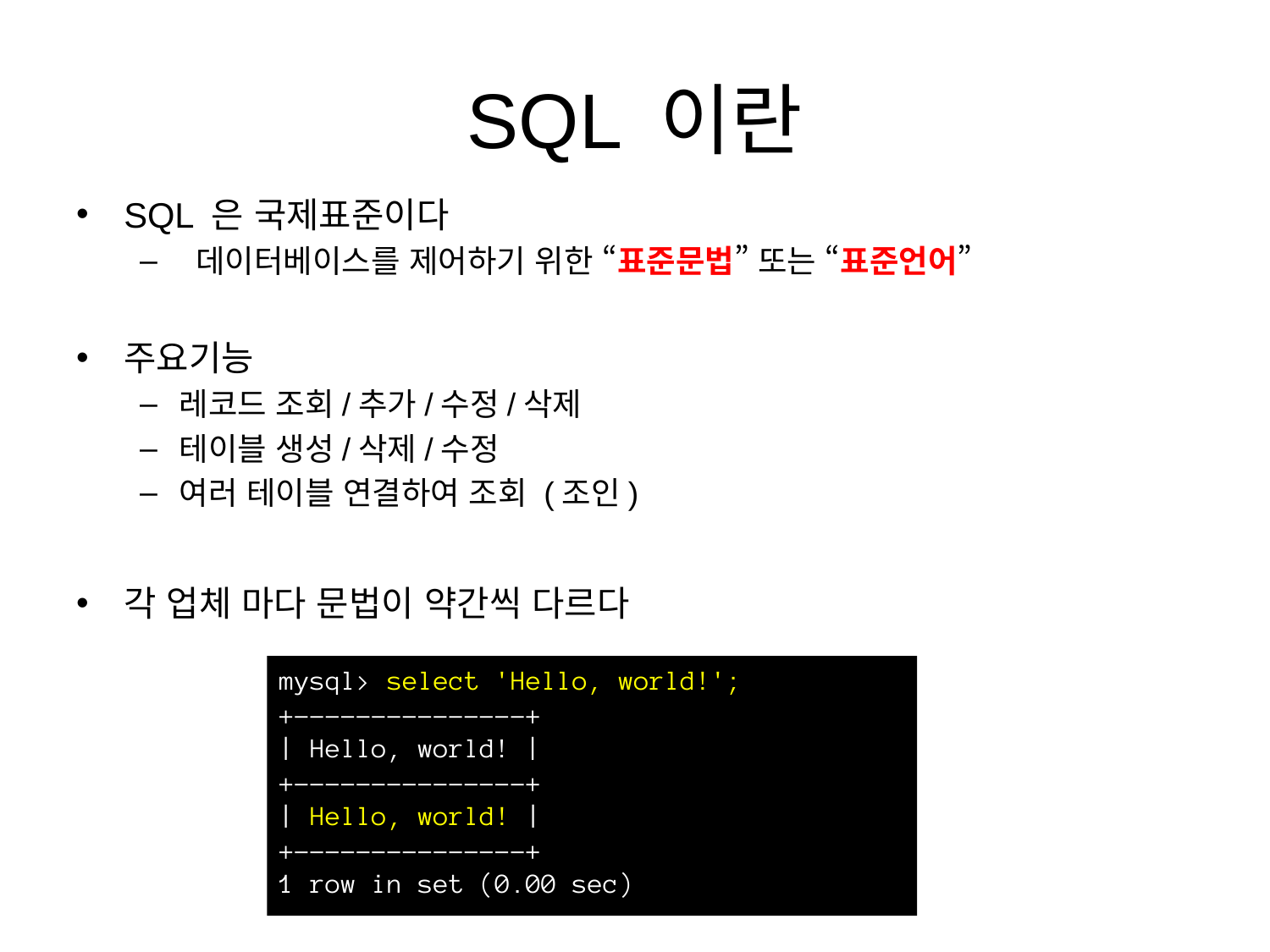

# SQL 이란
SQL 은 국제표준이다
 데이터베이스를 제어하기 위한 “표준문법” 또는 “표준언어”

주요기능
레코드 조회/추가/수정/삭제
테이블 생성/삭제/수정
여러 테이블 연결하여 조회 (조인)

각 업체 마다 문법이 약간씩 다르다
mysql> select 'Hello, world!';
+---------------+
| Hello, world! |
+---------------+
| Hello, world! |
+---------------+
1 row in set (0.00 sec)